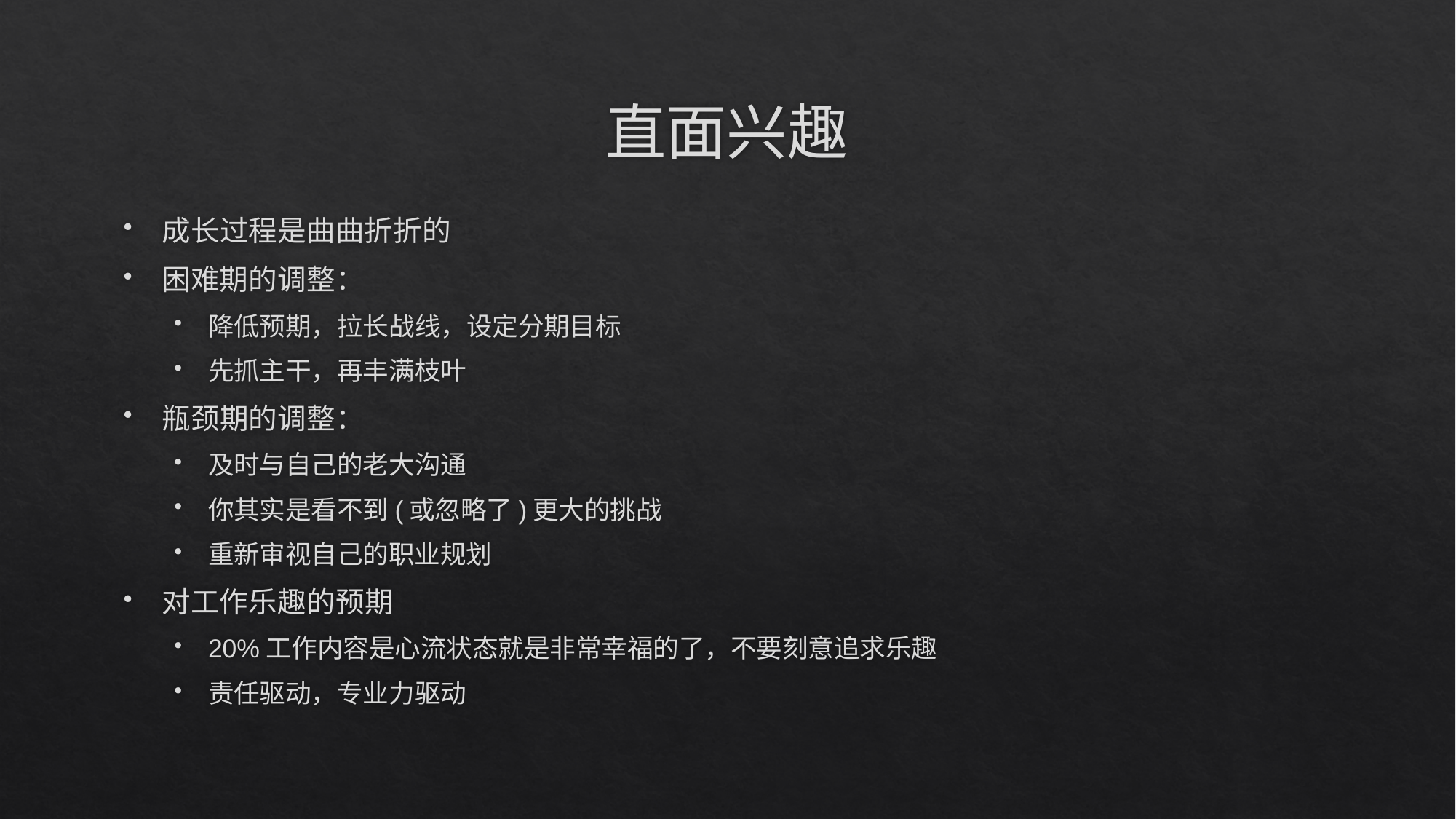

# 直面兴趣
成长过程是曲曲折折的
困难期的调整：
降低预期，拉长战线，设定分期目标
先抓主干，再丰满枝叶
瓶颈期的调整：
及时与自己的老大沟通
你其实是看不到(或忽略了)更大的挑战
重新审视自己的职业规划
对工作乐趣的预期
20%工作内容是心流状态就是非常幸福的了，不要刻意追求乐趣
责任驱动，专业力驱动